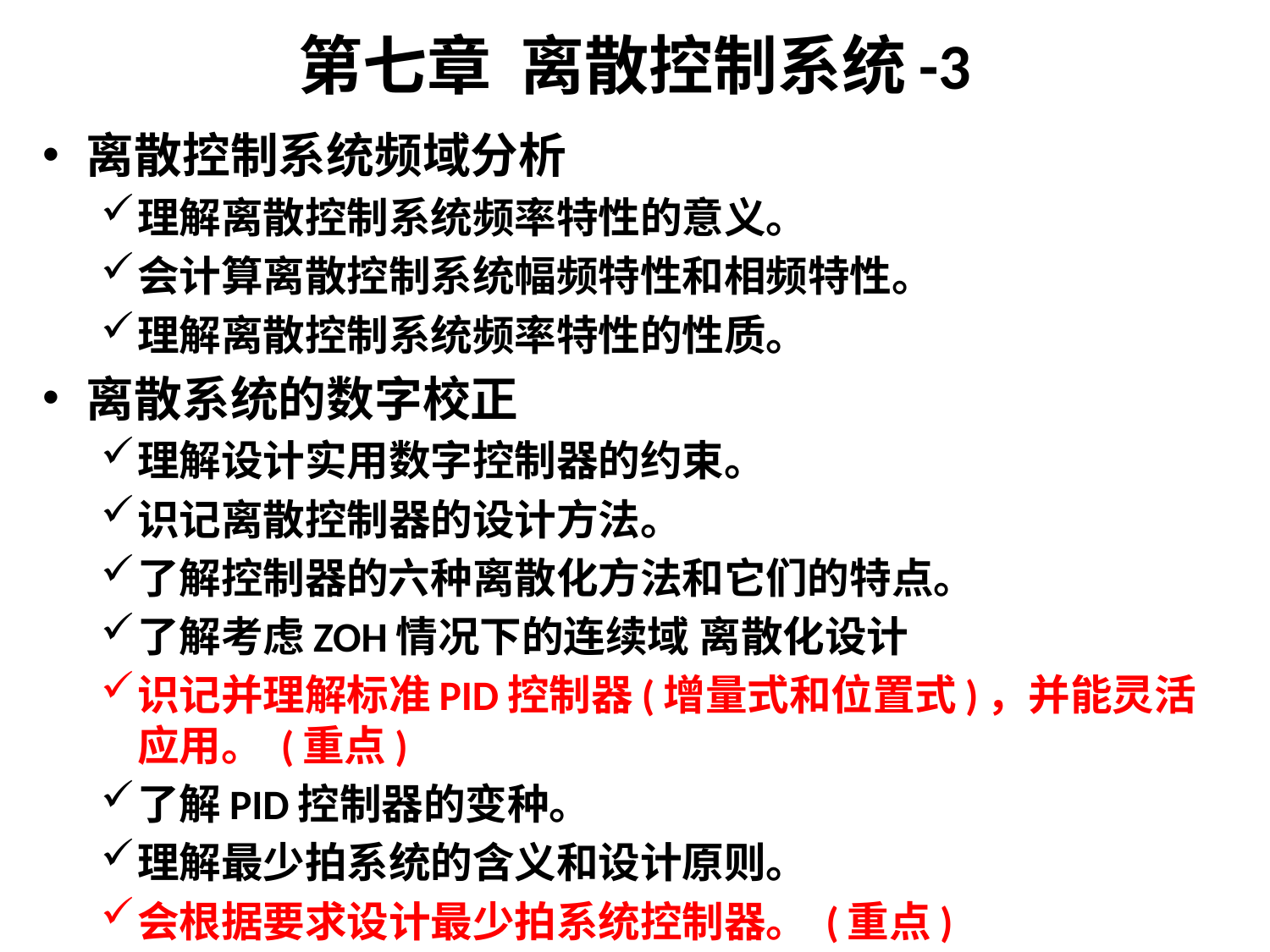

# 第七章  离散控制系统-3
离散控制系统频域分析
理解离散控制系统频率特性的意义。
会计算离散控制系统幅频特性和相频特性。
理解离散控制系统频率特性的性质。
离散系统的数字校正
理解设计实用数字控制器的约束。
识记离散控制器的设计方法。
了解控制器的六种离散化方法和它们的特点。
了解考虑ZOH情况下的连续域 离散化设计
识记并理解标准PID控制器(增量式和位置式)，并能灵活应用。 (重点)
了解PID控制器的变种。
理解最少拍系统的含义和设计原则。
会根据要求设计最少拍系统控制器。 (重点)